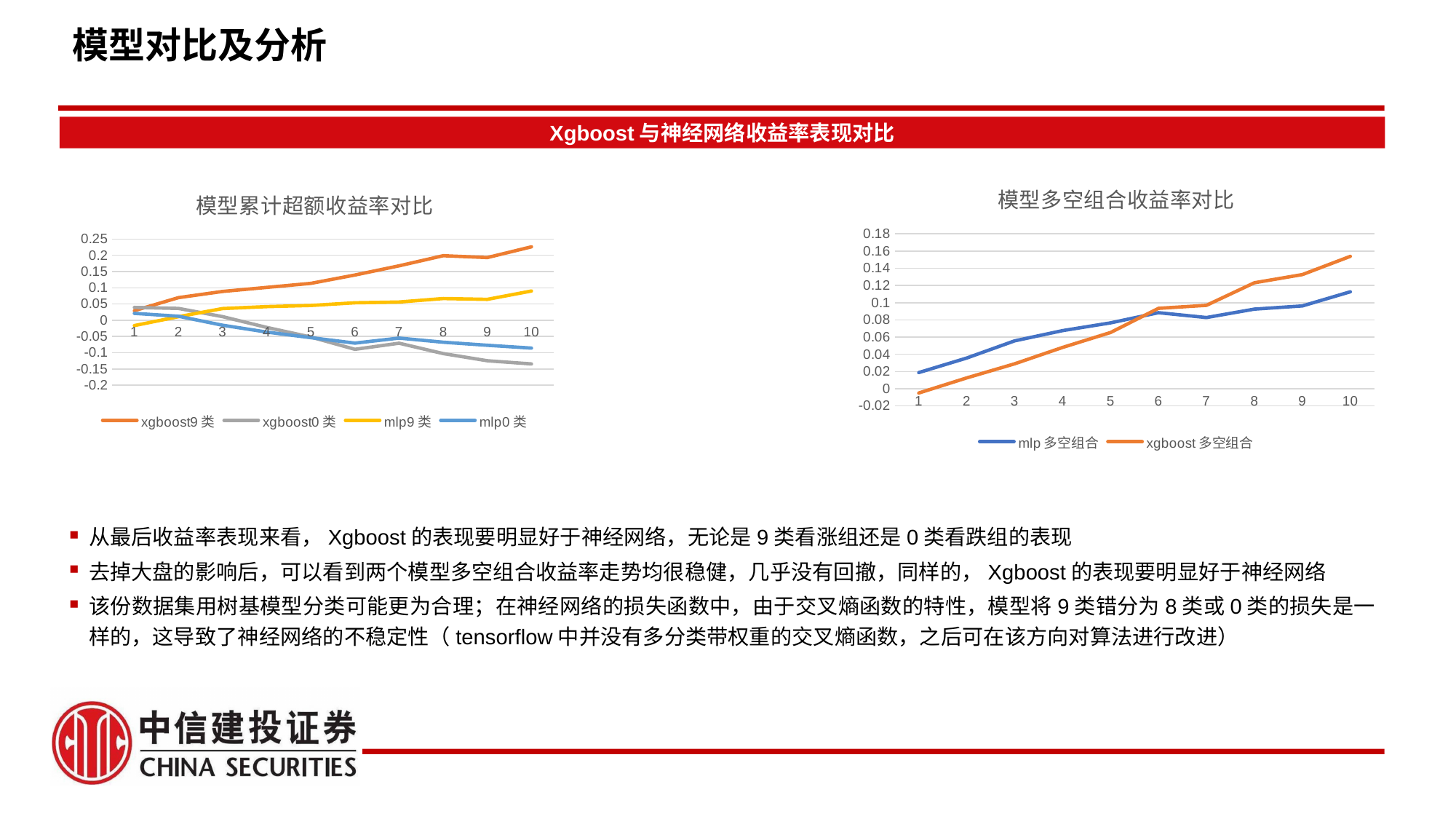

模型对比及分析
Xgboost与神经网络收益率表现对比

### Chart: 模型多空组合收益率对比

| Category |  |  |
|---|---|---|

### Chart: 模型累计超额收益率对比

| Category |  |  |  |  |
|---|---|---|---|---|
从最后收益率表现来看，Xgboost的表现要明显好于神经网络，无论是9类看涨组还是0类看跌组的表现
去掉大盘的影响后，可以看到两个模型多空组合收益率走势均很稳健，几乎没有回撤，同样的，Xgboost的表现要明显好于神经网络
该份数据集用树基模型分类可能更为合理；在神经网络的损失函数中，由于交叉熵函数的特性，模型将9类错分为8类或0类的损失是一样的，这导致了神经网络的不稳定性（tensorflow中并没有多分类带权重的交叉熵函数，之后可在该方向对算法进行改进）